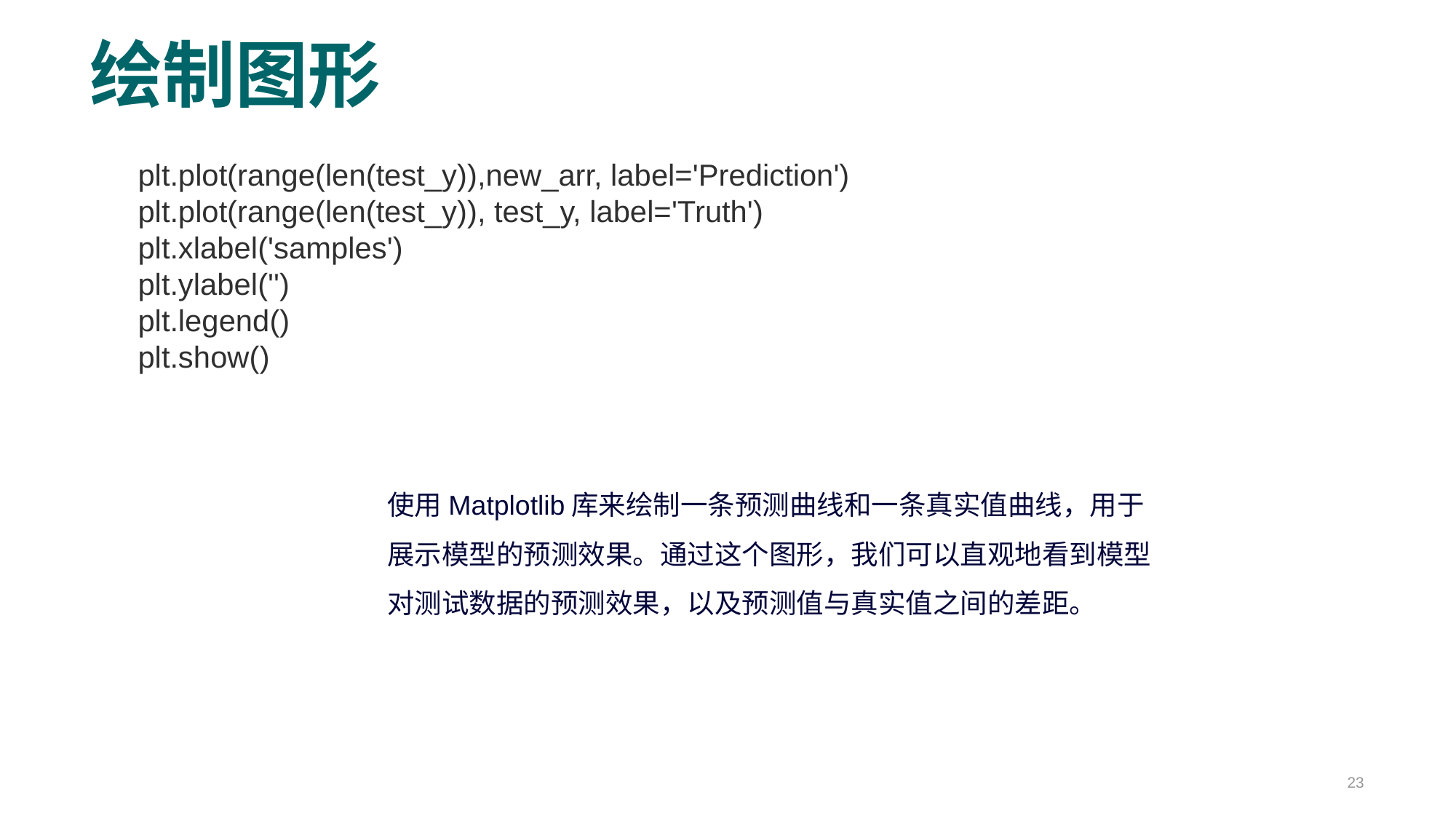

# 绘制图形
plt.plot(range(len(test_y)),new_arr, label='Prediction')
plt.plot(range(len(test_y)), test_y, label='Truth')
plt.xlabel('samples')
plt.ylabel('')
plt.legend()
plt.show()

使用Matplotlib库来绘制一条预测曲线和一条真实值曲线，用于展示模型的预测效果。通过这个图形，我们可以直观地看到模型对测试数据的预测效果，以及预测值与真实值之间的差距。
23